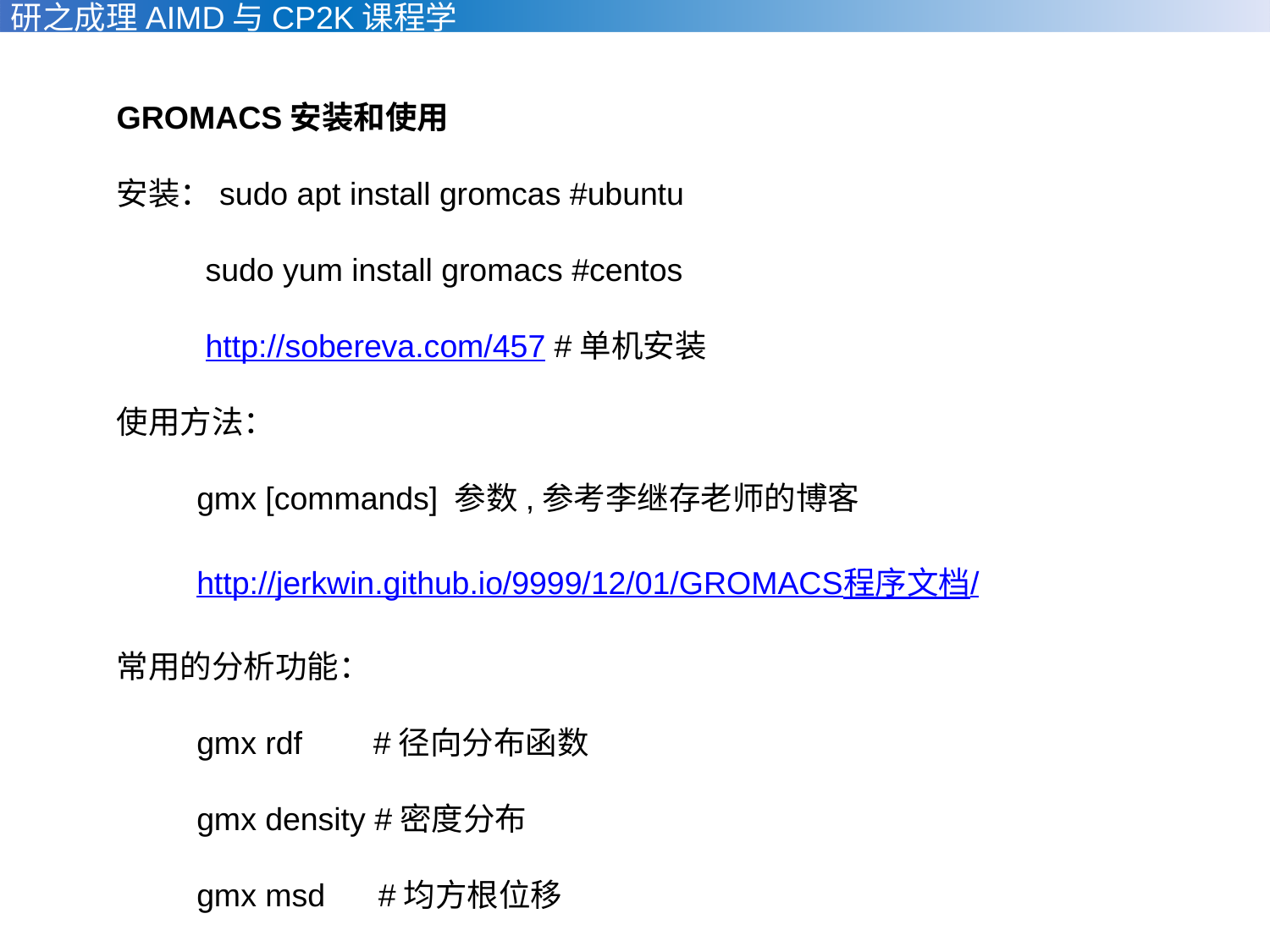

GROMACS安装和使用
安装：sudo apt install gromcas #ubuntu
          sudo yum install gromacs #centos
          http://sobereva.com/457 #单机安装
使用方法：
         gmx [commands] 参数,参考李继存老师的博客
         http://jerkwin.github.io/9999/12/01/GROMACS程序文档/
常用的分析功能：
         gmx rdf        #径向分布函数
         gmx density #密度分布
         gmx msd      #均方根位移